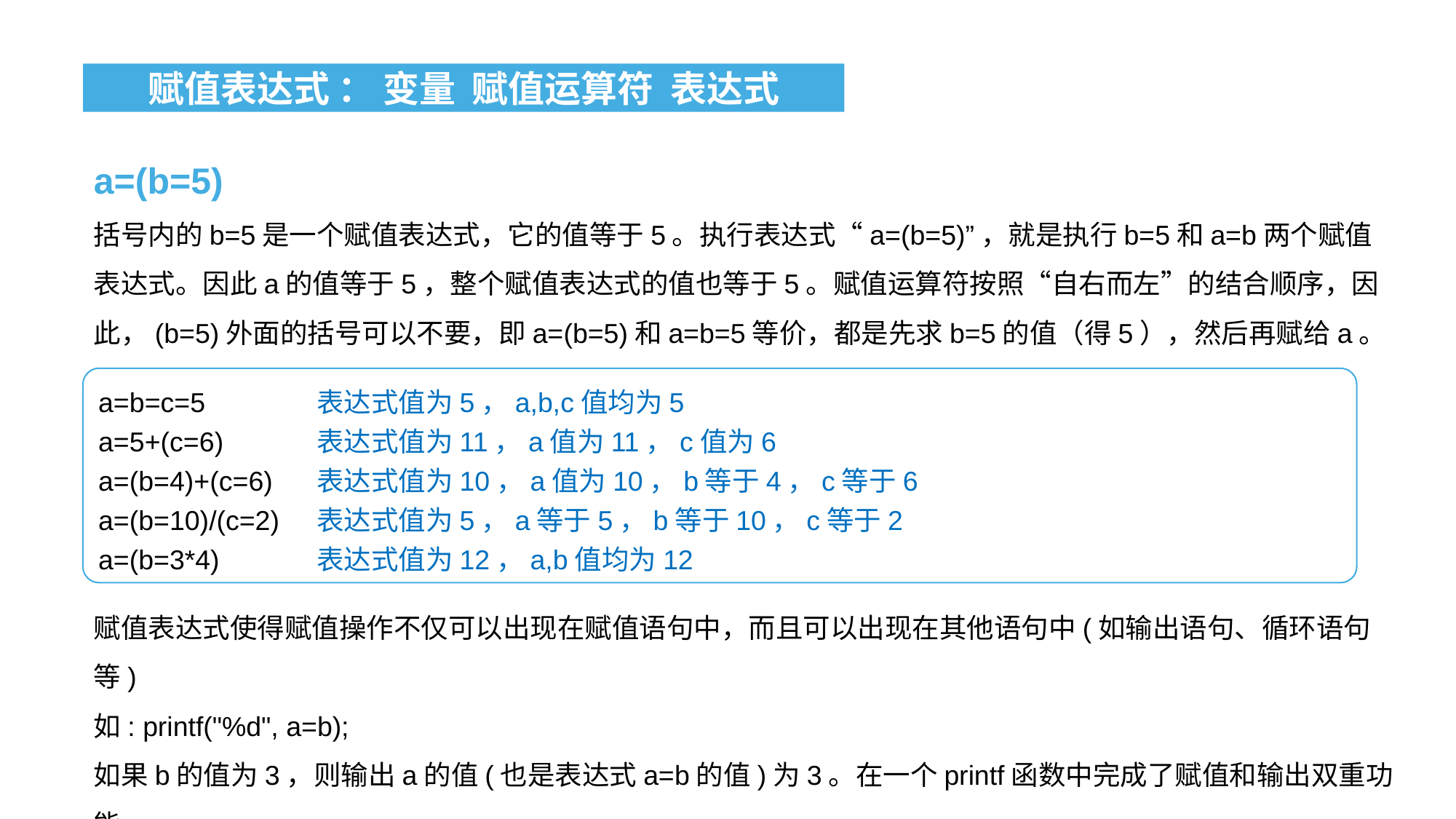

赋值表达式 ： 变量  赋值运算符  表达式
a=(b=5)
括号内的b=5是一个赋值表达式，它的值等于5。执行表达式“a=(b=5)”，就是执行b=5和a=b两个赋值表达式。因此a的值等于5，整个赋值表达式的值也等于5。赋值运算符按照“自右而左”的结合顺序，因此，(b=5)外面的括号可以不要，即a=(b=5)和a=b=5等价，都是先求b=5的值（得5），然后再赋给a。

赋值表达式使得赋值操作不仅可以出现在赋值语句中，而且可以出现在其他语句中(如输出语句、循环语句等)
如: printf("%d", a=b);
如果b的值为3，则输出a的值(也是表达式a=b的值)为3。在一个printf函数中完成了赋值和输出双重功能。
a=b=c=5 	表达式值为5，a,b,c值均为5
a=5+(c=6) 	表达式值为11，a值为11，c值为6
a=(b=4)+(c=6) 	表达式值为10，a值为10，b等于4，c等于6
a=(b=10)/(c=2)	表达式值为5，a等于5，b等于10，c等于2
a=(b=3*4)	表达式值为12，a,b值均为12